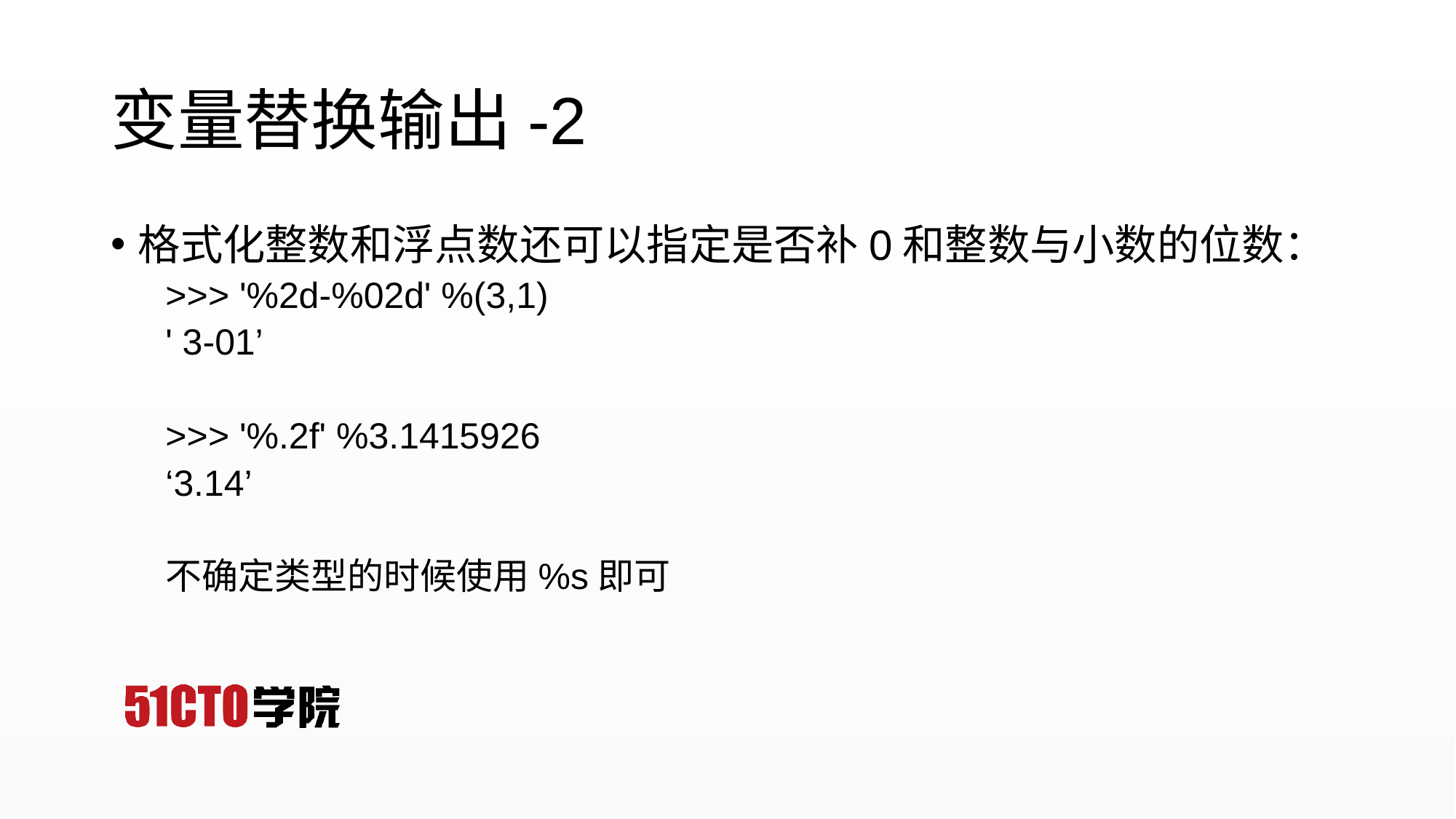

# 变量替换输出-2
格式化整数和浮点数还可以指定是否补0和整数与小数的位数：
>>> '%2d-%02d' %(3,1)
' 3-01’

>>> '%.2f' %3.1415926
‘3.14’

不确定类型的时候使用%s即可